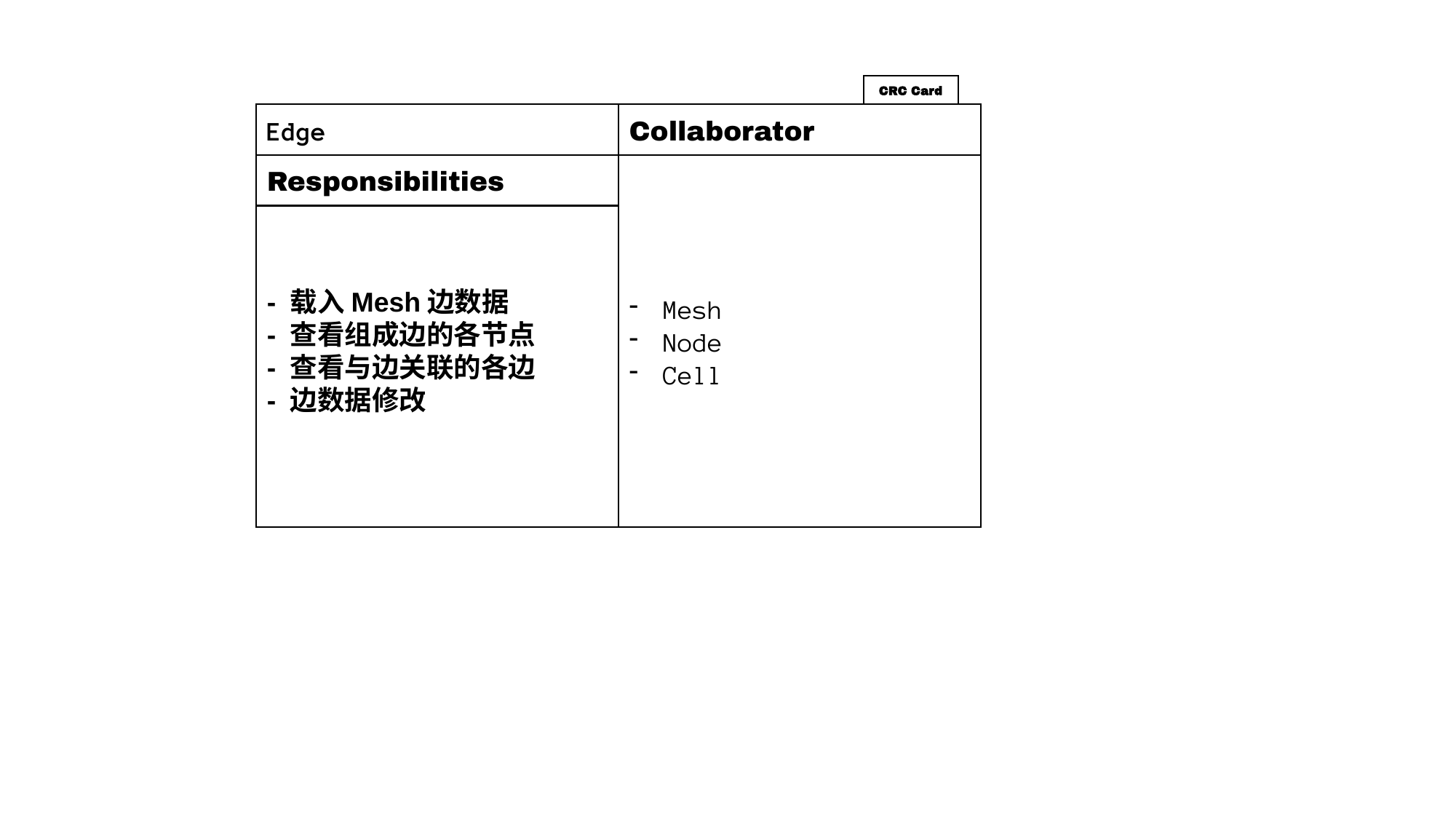

CRC Card
Edge
Collaborator
Responsibilities
Mesh
Node
Cell
- 载入Mesh边数据
- 查看组成边的各节点
- 查看与边关联的各边
- 边数据修改